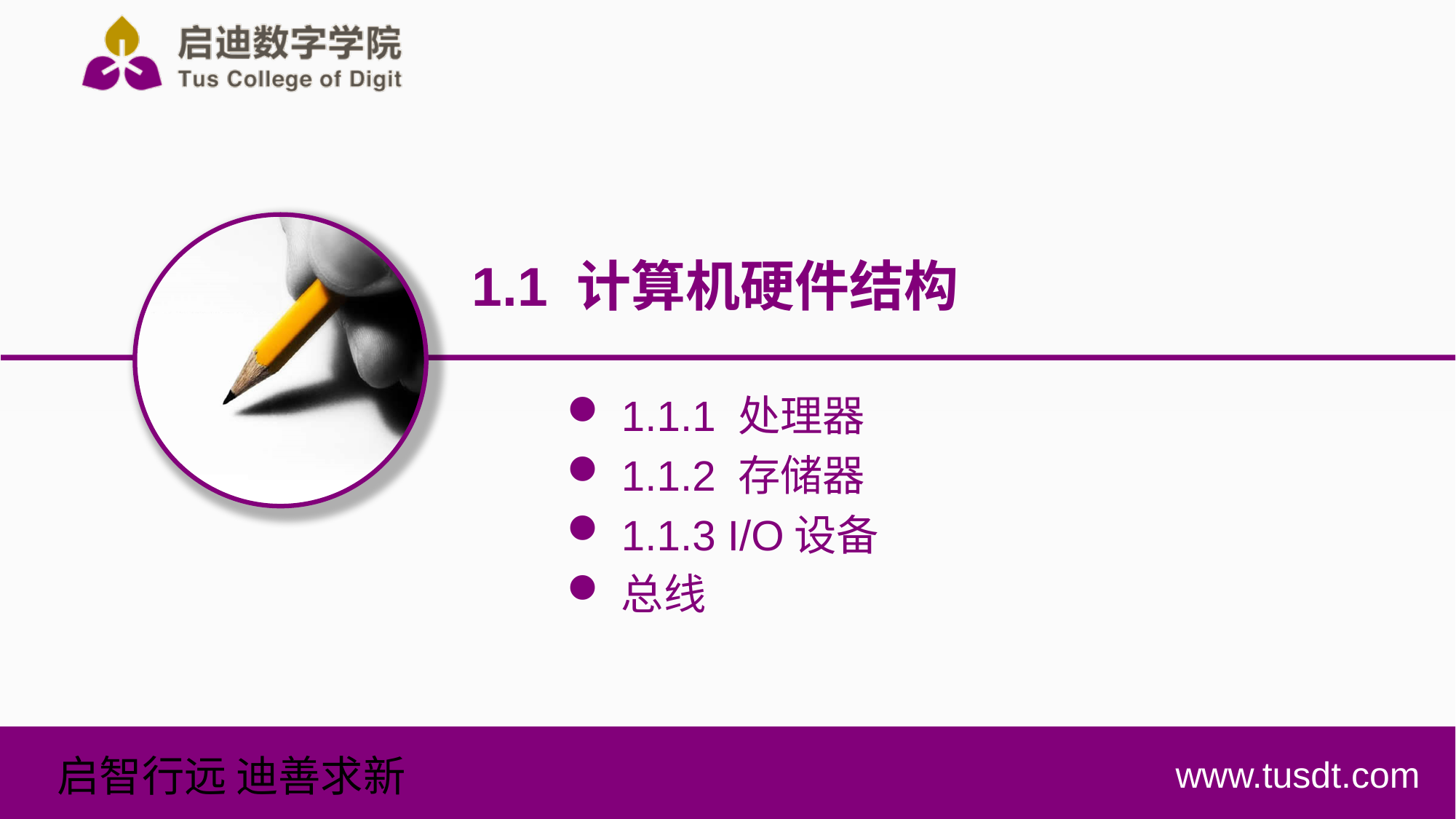

1.1 计算机硬件结构
1.1.1 处理器
1.1.2 存储器
1.1.3 I/O设备
总线